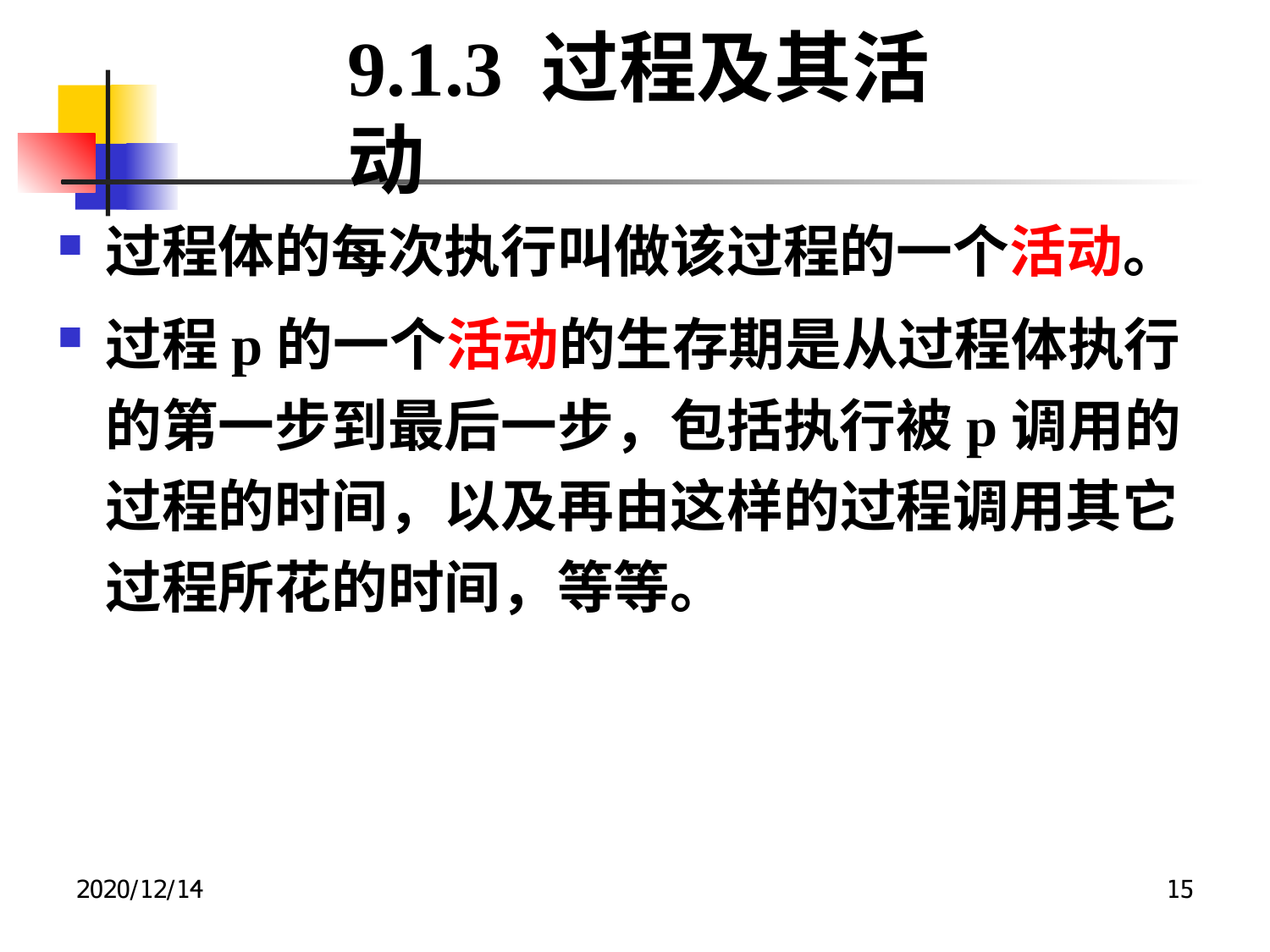

9.1.3 过程及其活动
过程体的每次执行叫做该过程的一个活动。
过程p的一个活动的生存期是从过程体执行的第一步到最后一步，包括执行被p调用的过程的时间，以及再由这样的过程调用其它过程所花的时间，等等。
2020/12/14
15